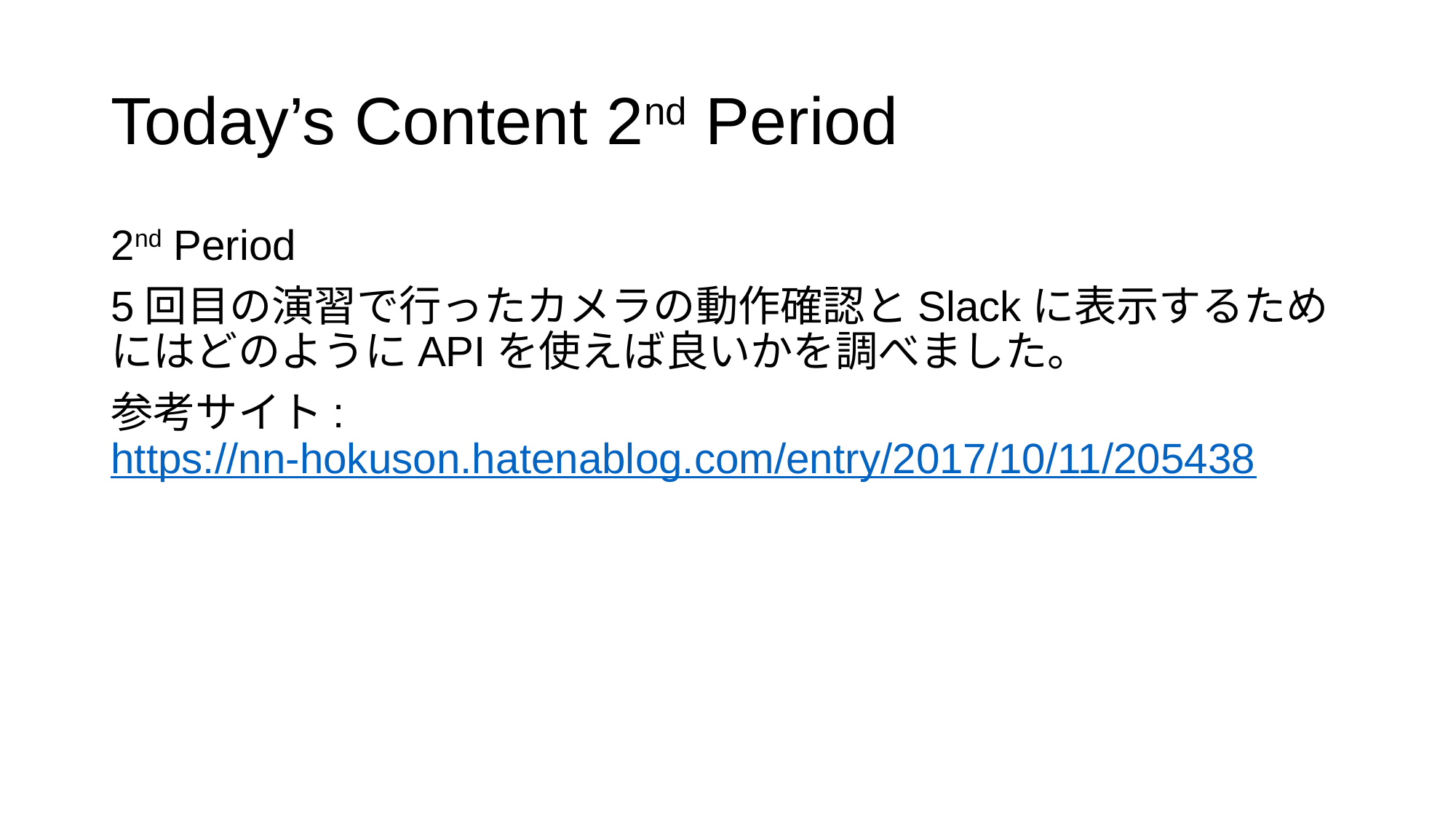

# Today’s Content 2nd Period
2nd Period
5回目の演習で行ったカメラの動作確認とSlackに表示するためにはどのようにAPIを使えば良いかを調べました。
参考サイト:　https://nn-hokuson.hatenablog.com/entry/2017/10/11/205438